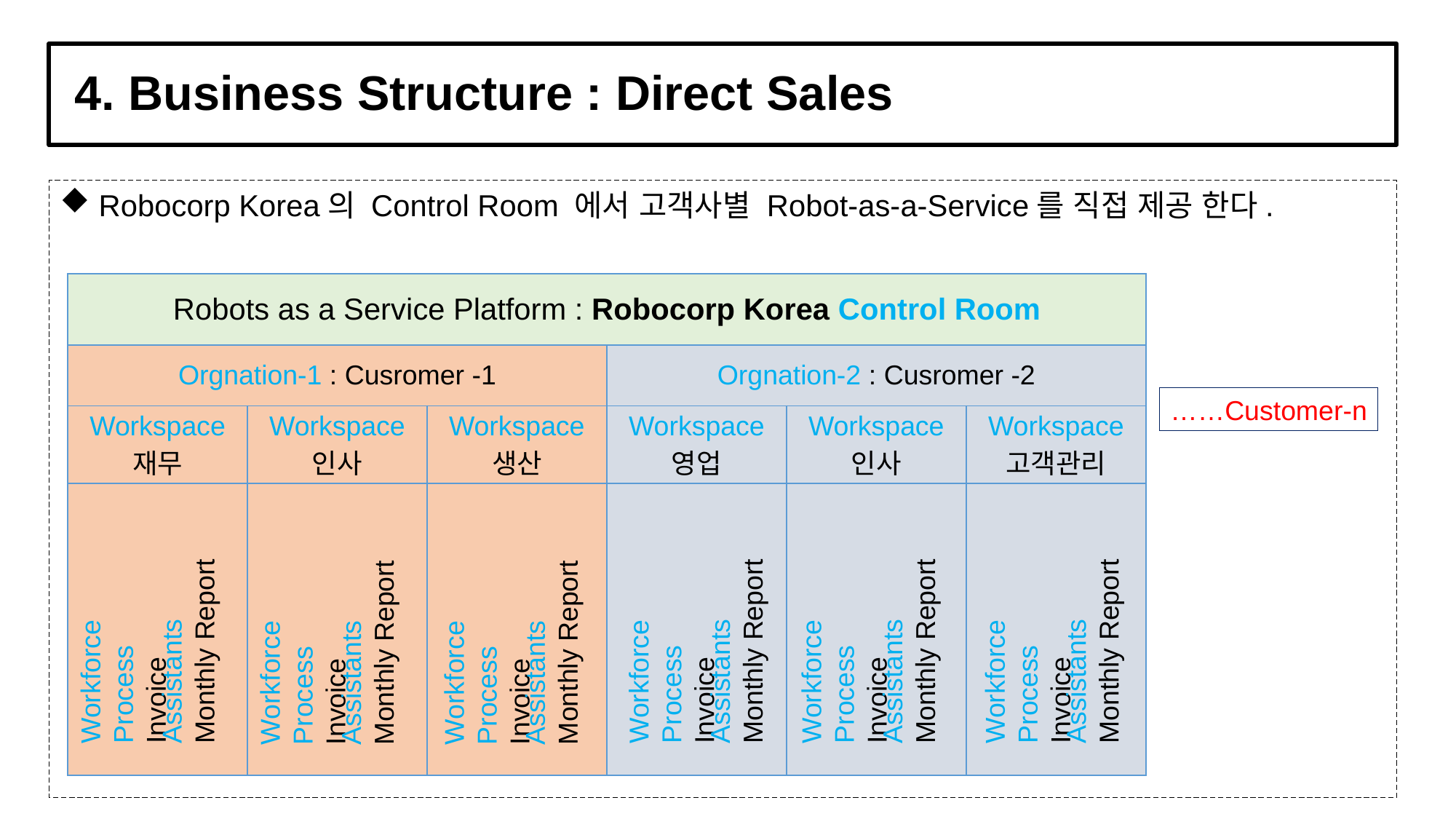

# 4. Business Structure : Direct Sales
 Robocorp Korea의 Control Room 에서 고객사별 Robot-as-a-Service를 직접 제공 한다.
| Robots as a Service Platform : Robocorp Korea Control Room |  |  |  |  |  |
| --- | --- | --- | --- | --- | --- |
| Orgnation-1 : Cusromer -1 |  |  | Orgnation-2 : Cusromer -2 |  |  |
| Workspace 재무 | Workspace 인사 | Workspace 생산 | Workspace 영업 | Workspace 인사 | Workspace 고객관리 |
|  |  |  |  |  |  |
……Customer-n
Workforce Process
Invoice
Assistants
Monthly Report
Workforce Process
Invoice
Assistants
Monthly Report
Workforce Process
Invoice
Assistants
Monthly Report
Workforce Process
Invoice
Assistants
Monthly Report
Workforce Process
Invoice
Assistants
Monthly Report
Workforce Process
Invoice
Assistants
Monthly Report